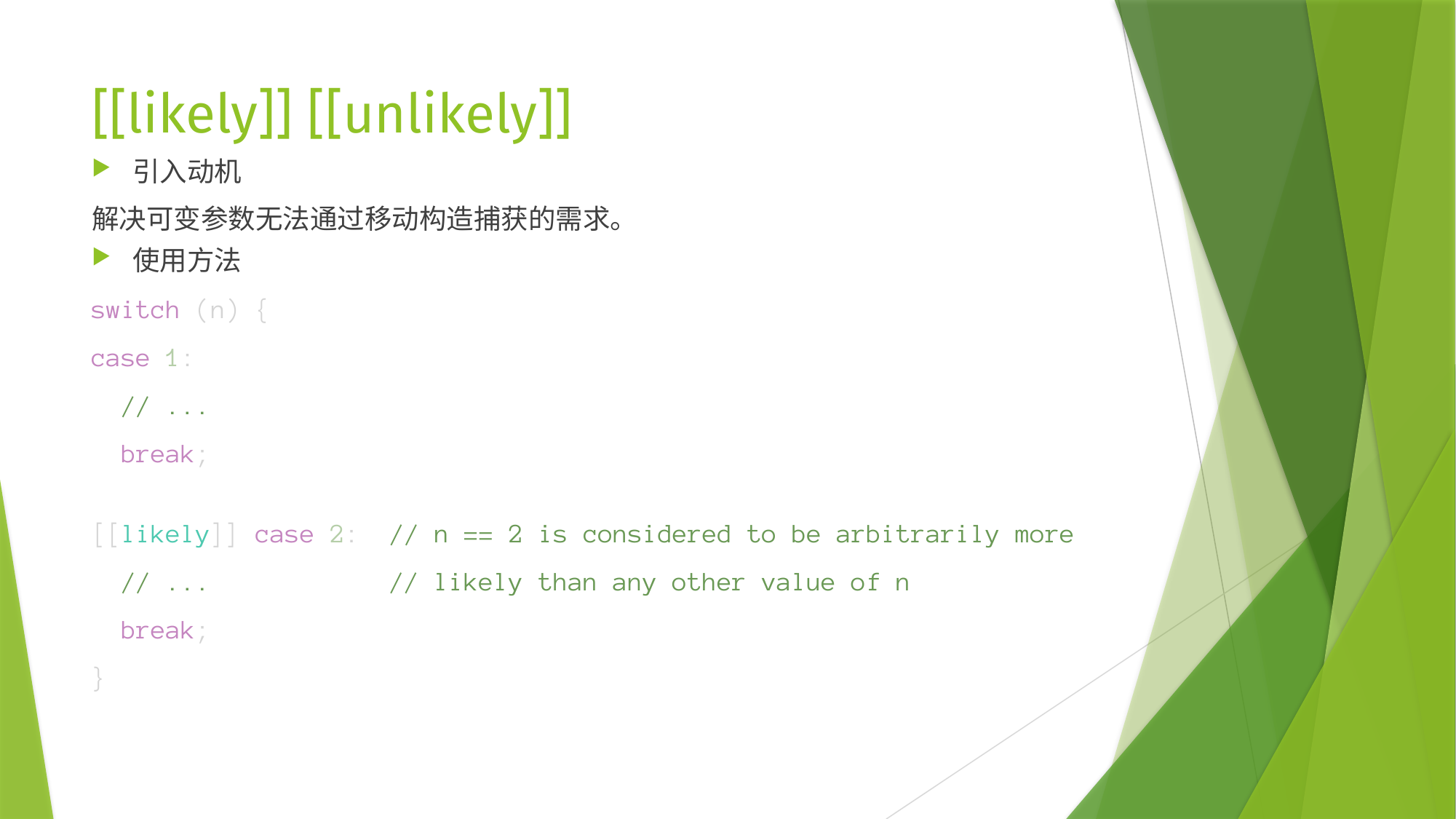

# [[likely]] [[unlikely]]
引入动机
解决可变参数无法通过移动构造捕获的需求。
使用方法
switch (n) {
case 1:
  // ...
  break;
[[likely]] case 2:  // n == 2 is considered to be arbitrarily more
  // ...            // likely than any other value of n
  break;
}